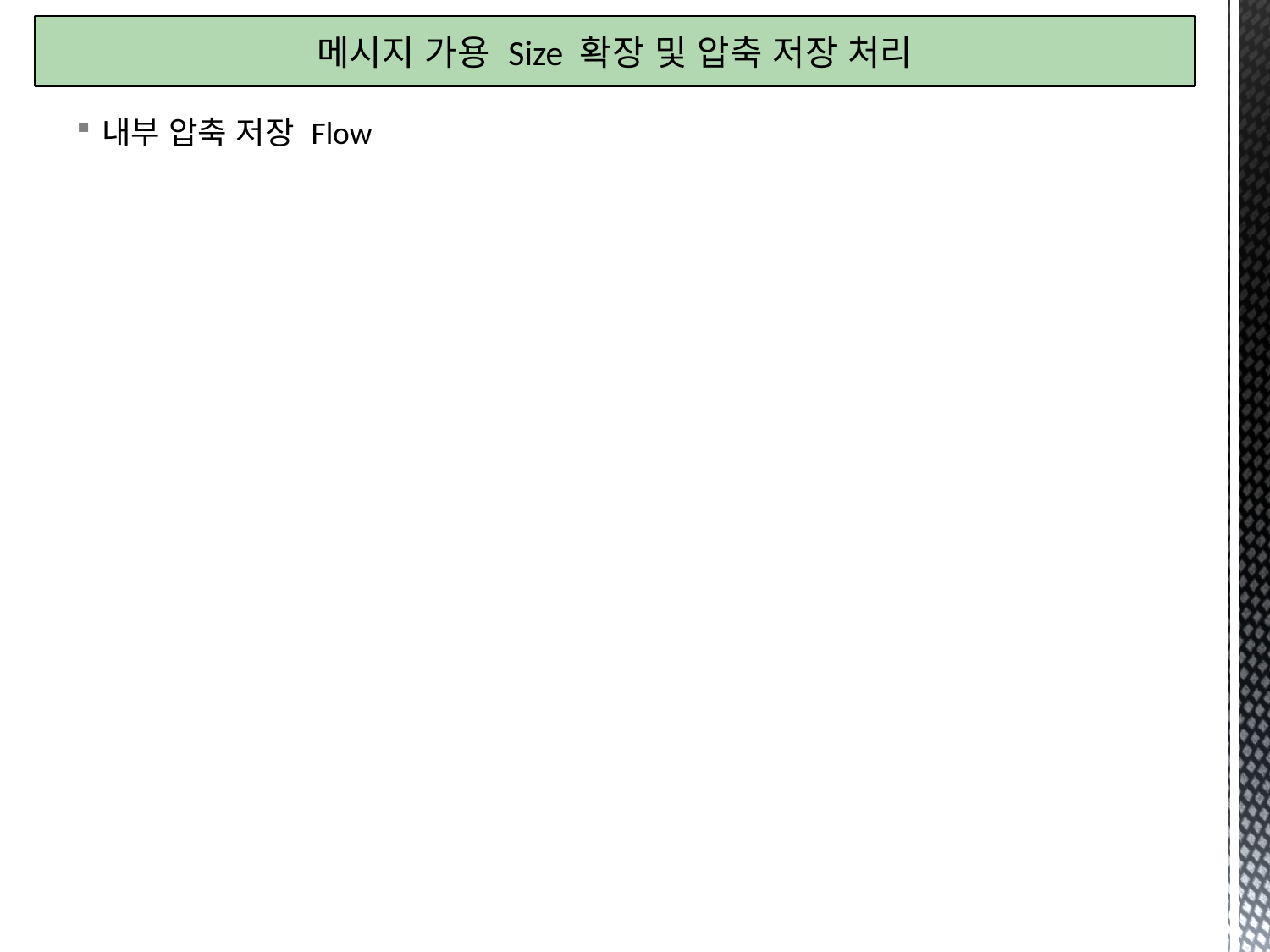

메시지 가용 Size 확장 및 압축 저장 처리
내부 압축 저장 Flow